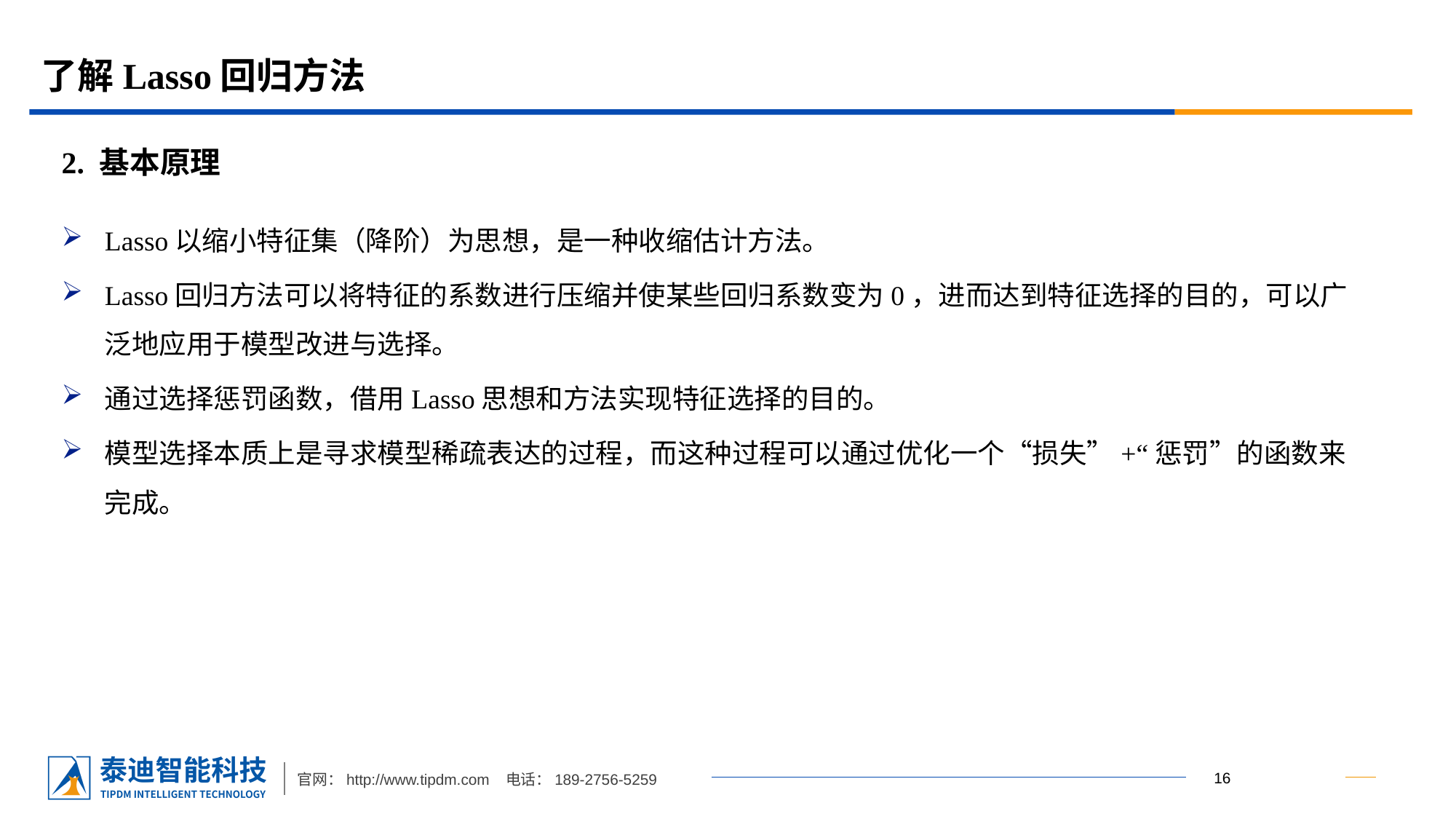

# 了解Lasso回归方法
2. 基本原理
Lasso以缩小特征集（降阶）为思想，是一种收缩估计方法。
Lasso回归方法可以将特征的系数进行压缩并使某些回归系数变为0，进而达到特征选择的目的，可以广泛地应用于模型改进与选择。
通过选择惩罚函数，借用Lasso思想和方法实现特征选择的目的。
模型选择本质上是寻求模型稀疏表达的过程，而这种过程可以通过优化一个“损失”+“惩罚”的函数来完成。